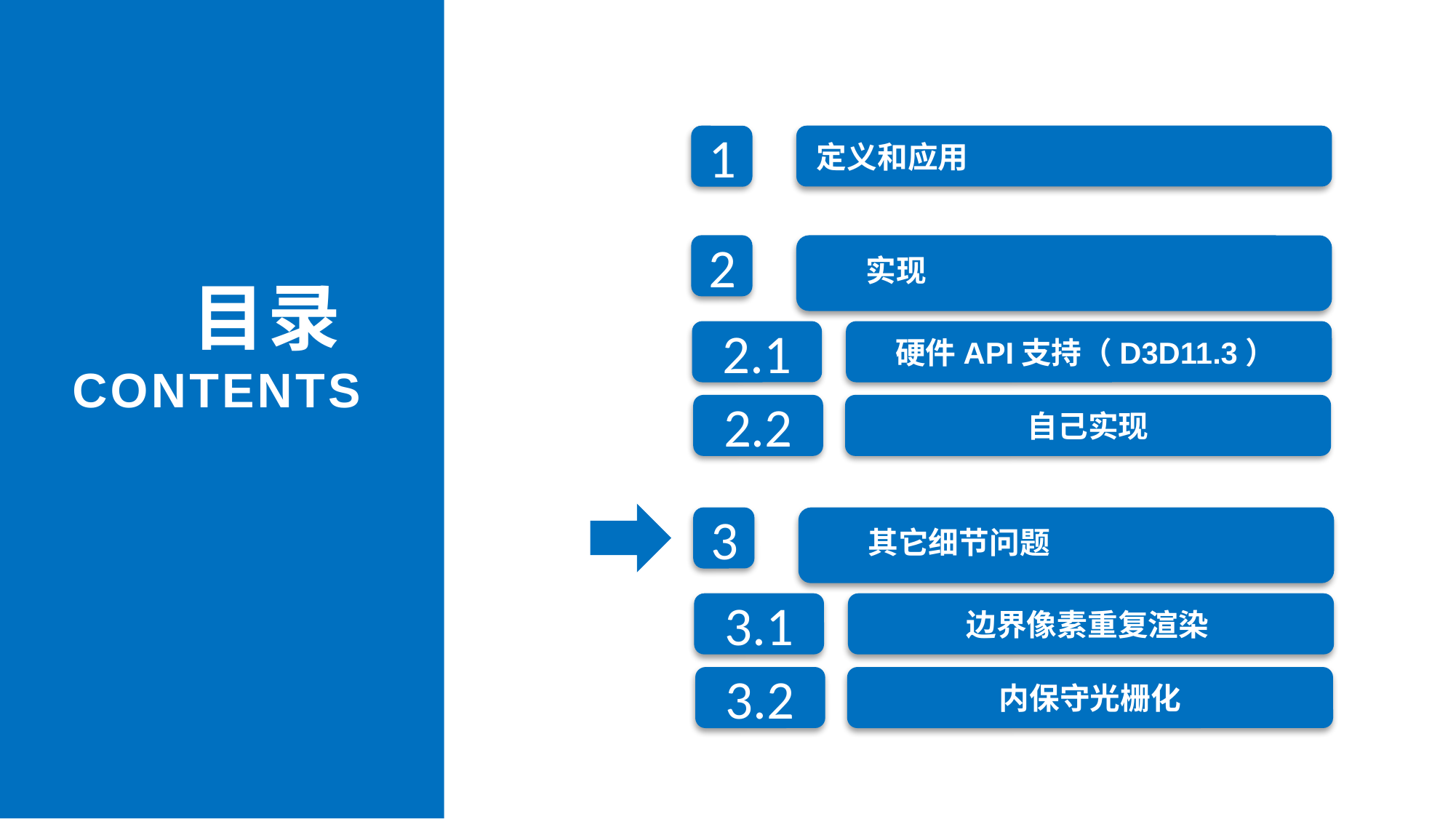

1

定义和应用
2

实现
2.1
硬件API支持（D3D11.3）
2.2
自己实现
目录
CONTENTS

3

其它细节问题
3.1
边界像素重复渲染
3.2
内保守光栅化